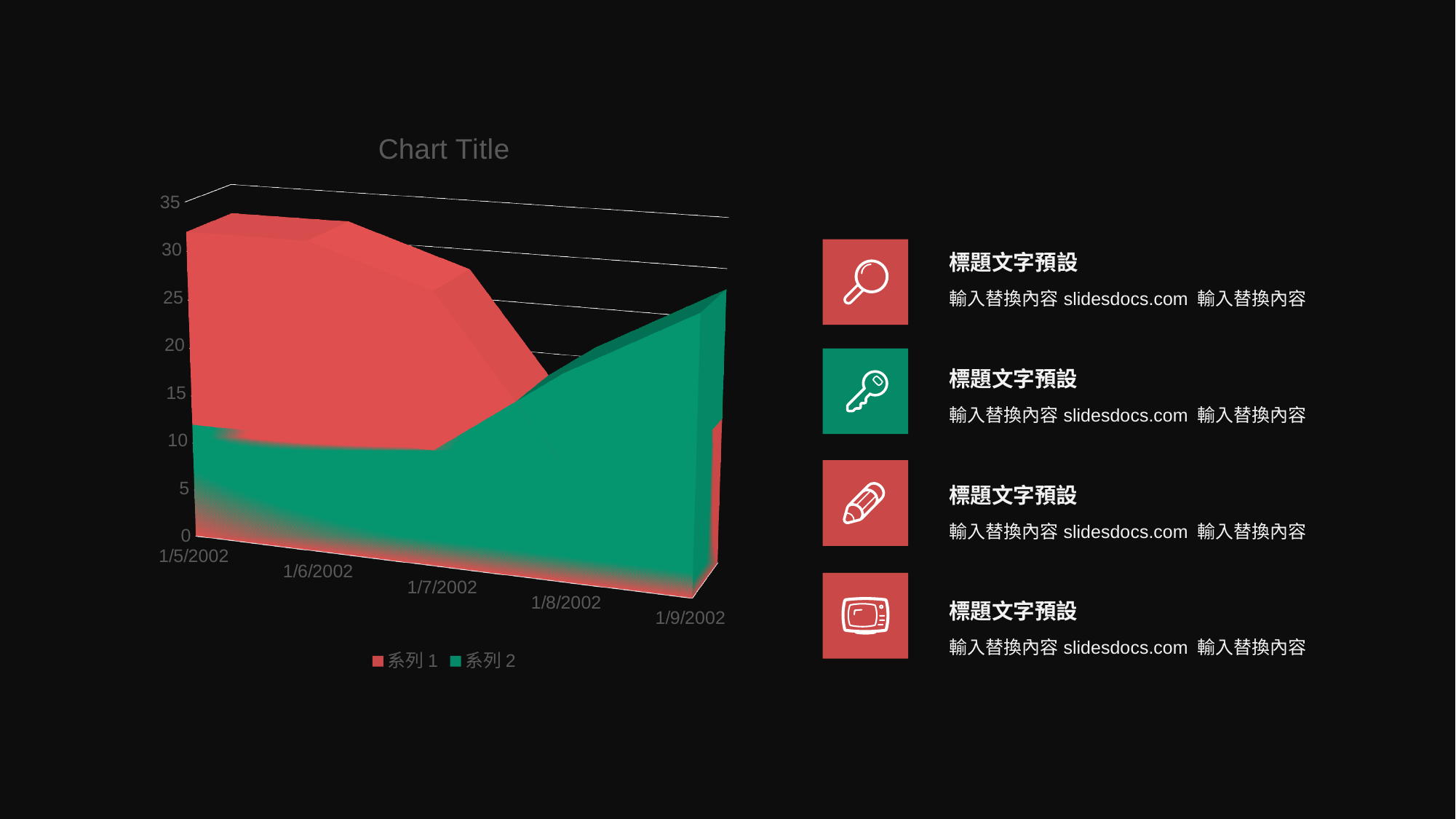

[unsupported chart]

標題文字預設
輸入替換內容slidesdocs.com 輸入替換內容
標題文字預設
輸入替換內容slidesdocs.com 輸入替換內容
標題文字預設
輸入替換內容slidesdocs.com 輸入替換內容
標題文字預設
輸入替換內容slidesdocs.com 輸入替換內容